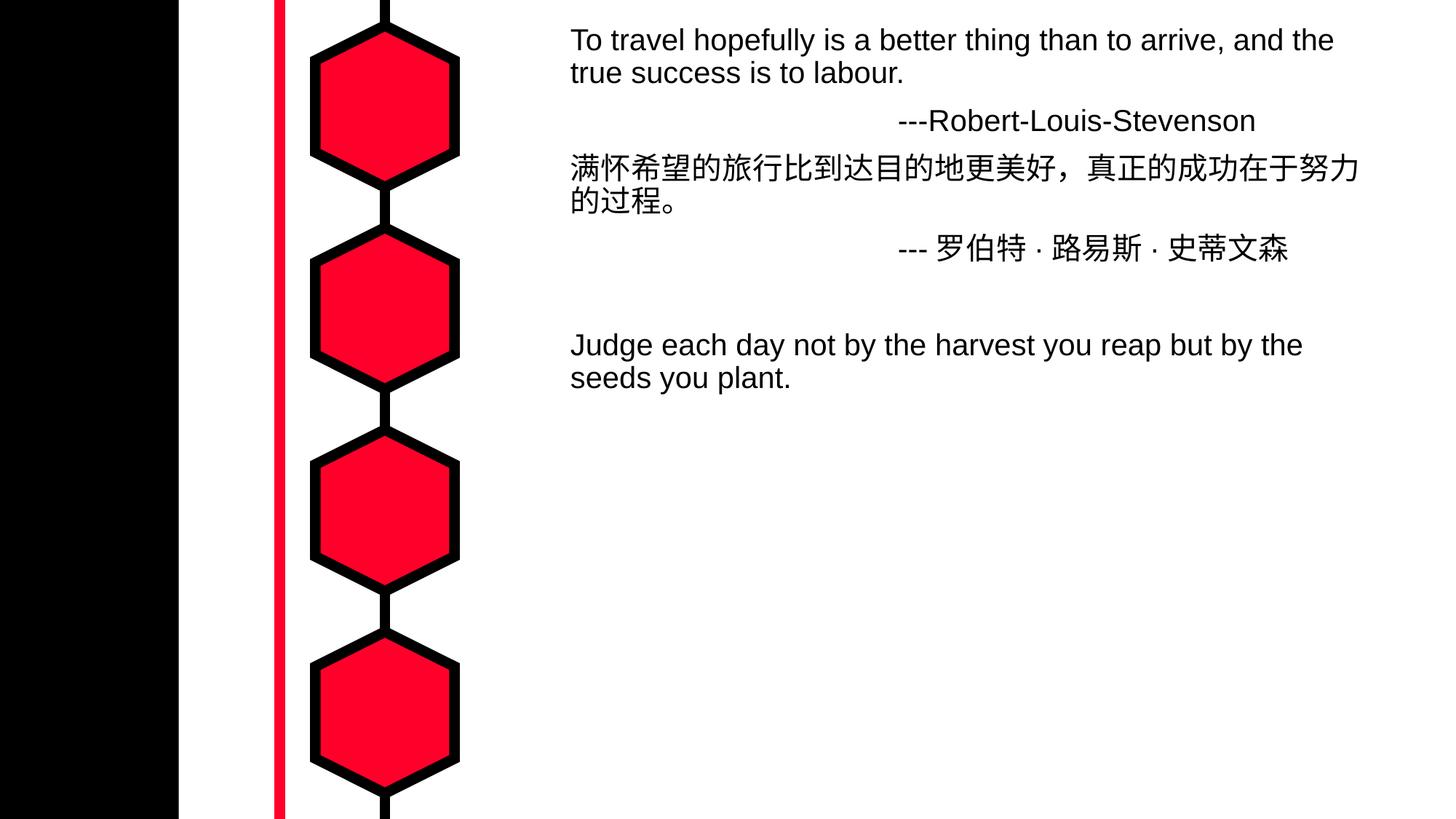

#
To travel hopefully is a better thing than to arrive, and the true success is to labour.
			---Robert-Louis-Stevenson
满怀希望的旅行比到达目的地更美好，真正的成功在于努力的过程。
			---罗伯特·路易斯·史蒂文森

Judge each day not by the harvest you reap but by the seeds you plant.